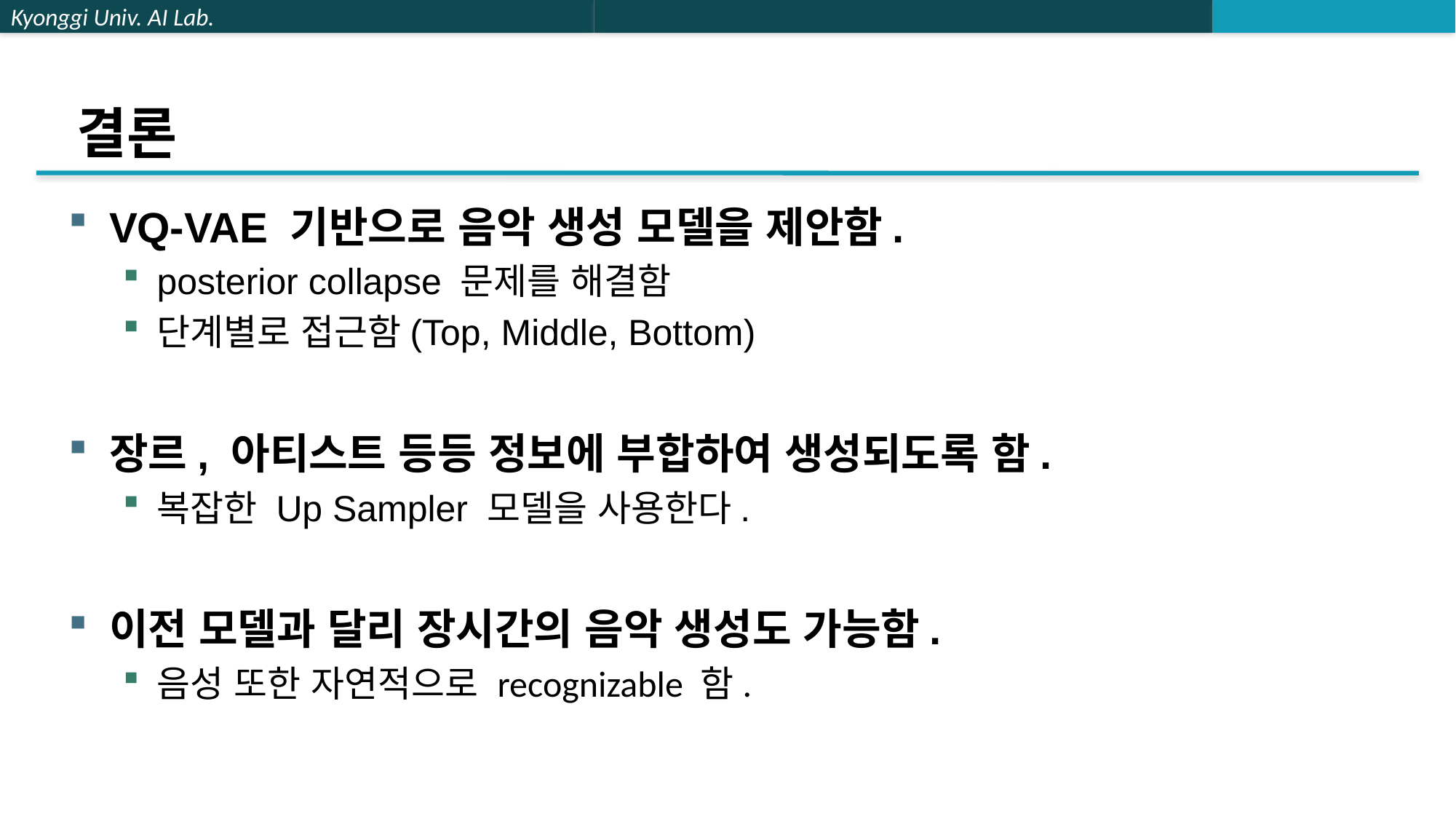

# 결론
VQ-VAE 기반으로 음악 생성 모델을 제안함.
posterior collapse 문제를 해결함
단계별로 접근함(Top, Middle, Bottom)

장르, 아티스트 등등 정보에 부합하여 생성되도록 함.
복잡한 Up Sampler 모델을 사용한다.

이전 모델과 달리 장시간의 음악 생성도 가능함.
음성 또한 자연적으로 recognizable 함.